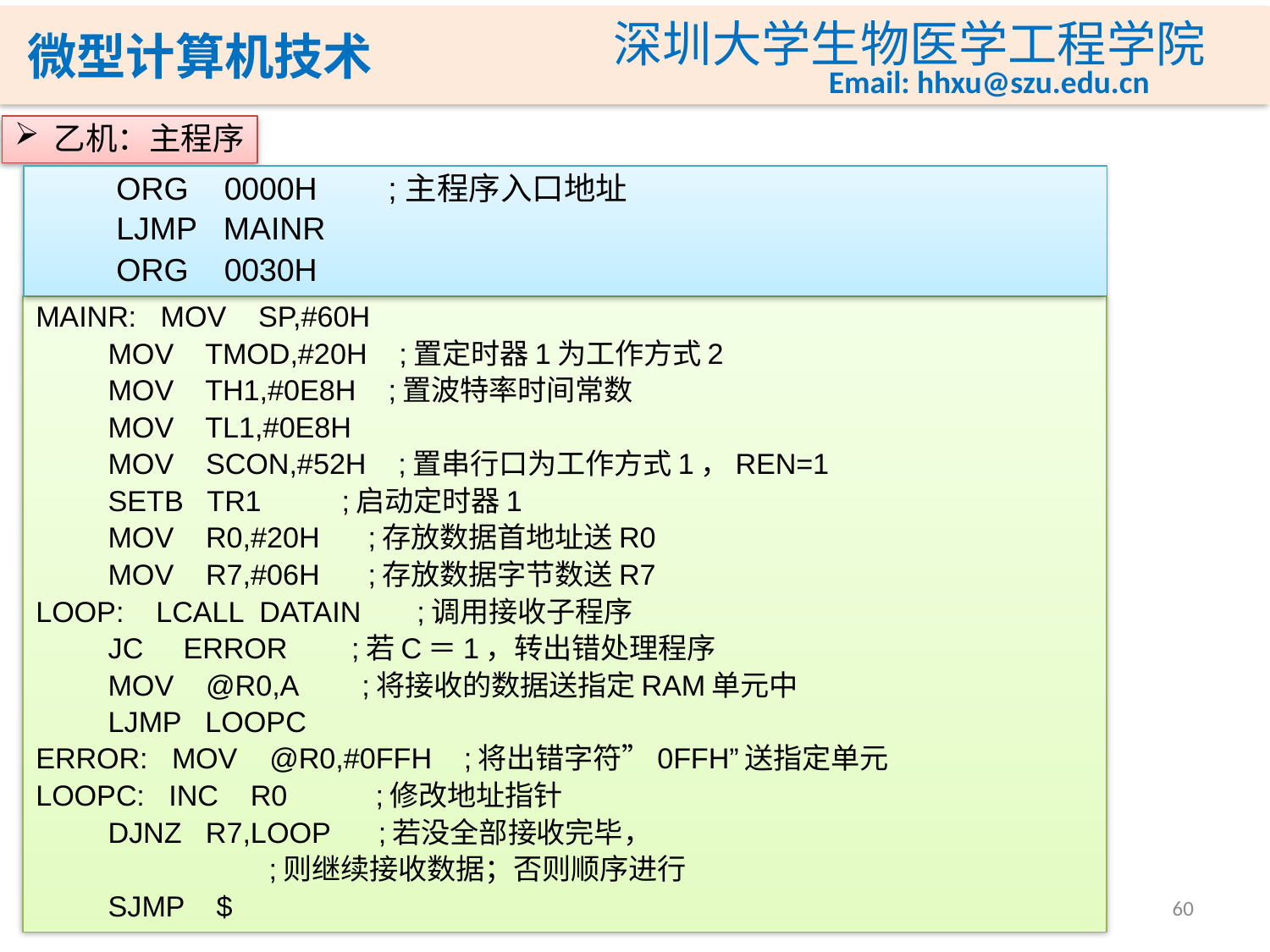

乙机：主程序
         ORG    0000H        ;主程序入口地址
         LJMP   MAINR
         ORG    0030H
MAINR:   MOV    SP,#60H
         MOV    TMOD,#20H    ;置定时器1为工作方式2
         MOV    TH1,#0E8H    ;置波特率时间常数
         MOV    TL1,#0E8H
         MOV    SCON,#52H    ;置串行口为工作方式1，REN=1
         SETB   TR1          ;启动定时器1
         MOV    R0,#20H      ;存放数据首地址送R0
         MOV    R7,#06H      ;存放数据字节数送R7
LOOP:    LCALL  DATAIN       ;调用接收子程序
         JC     ERROR        ;若C＝1，转出错处理程序
         MOV    @R0,A        ;将接收的数据送指定RAM单元中
         LJMP   LOOPC
ERROR:   MOV    @R0,#0FFH    ;将出错字符”0FFH”送指定单元
LOOPC:   INC    R0           ;修改地址指针
         DJNZ   R7,LOOP      ;若没全部接收完毕，
                             ;则继续接收数据；否则顺序进行
         SJMP    $
60